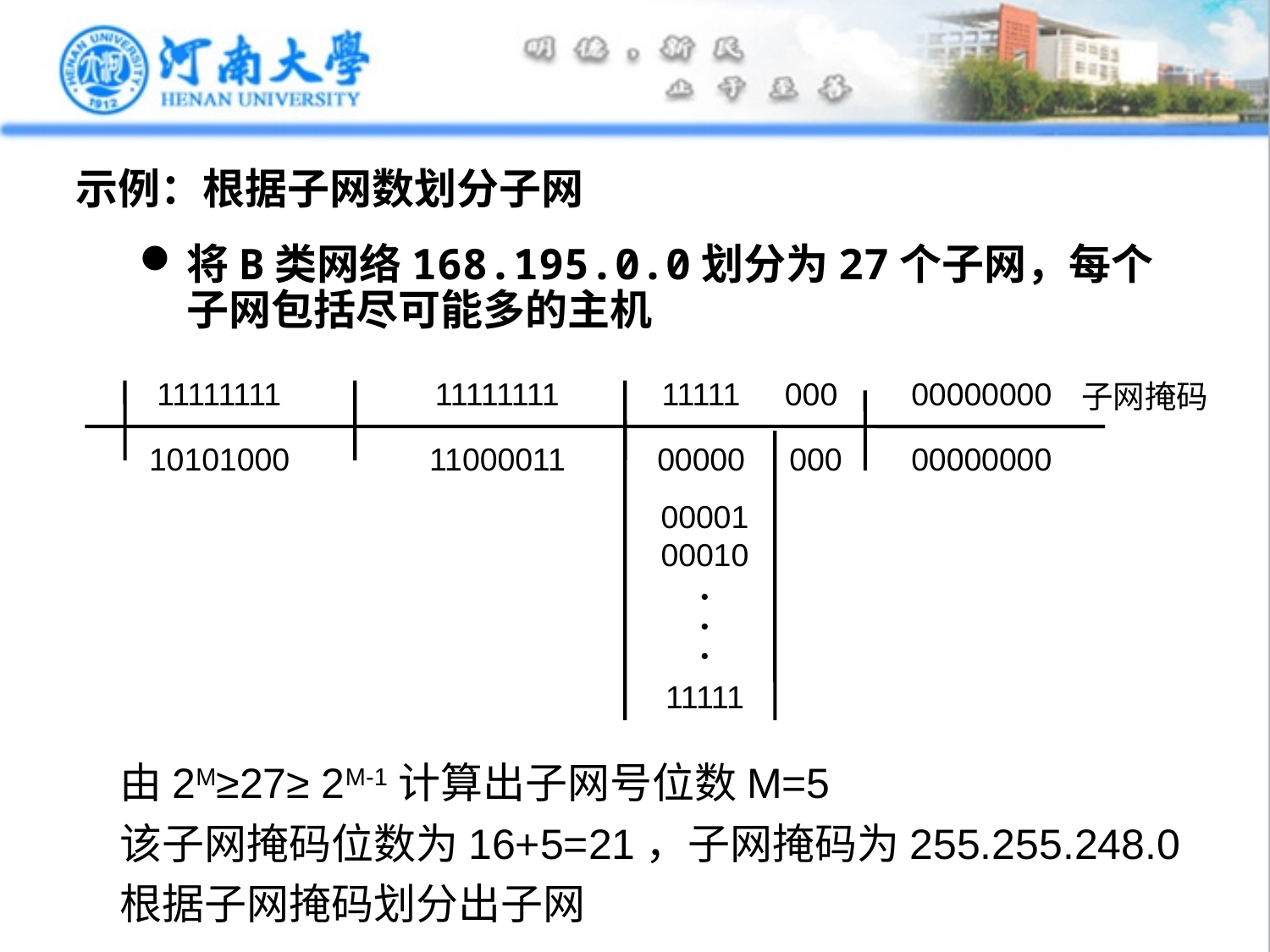

# 示例：根据子网数划分子网

将B类网络168.195.0.0划分为27个子网，每个子网包括尽可能多的主机
| 11111111 | 11111111 | 11111 000 | 00000000 |
| --- | --- | --- | --- |
子网掩码

| 10101000 | 11000011 | 00000 000 | 00000000 |
| --- | --- | --- | --- |

00001
00010
●
●
●
11111
由2M≥27≥ 2M-1计算出子网号位数M=5
该子网掩码位数为16+5=21，子网掩码为255.255.248.0
根据子网掩码划分出子网